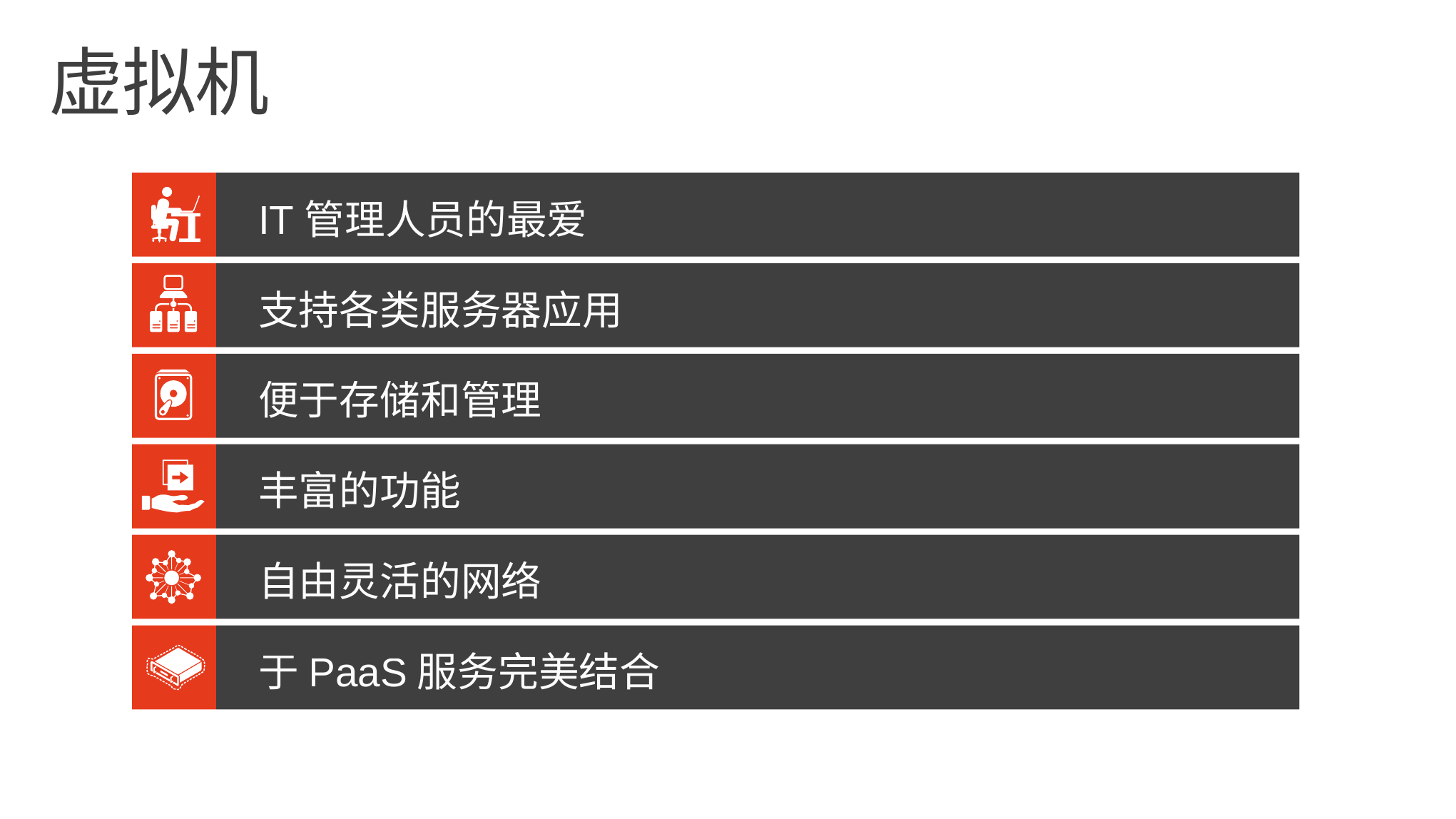

# 虚拟机

IT管理人员的最爱

支持各类服务器应用

便于存储和管理

丰富的功能

自由灵活的网络

于PaaS服务完美结合